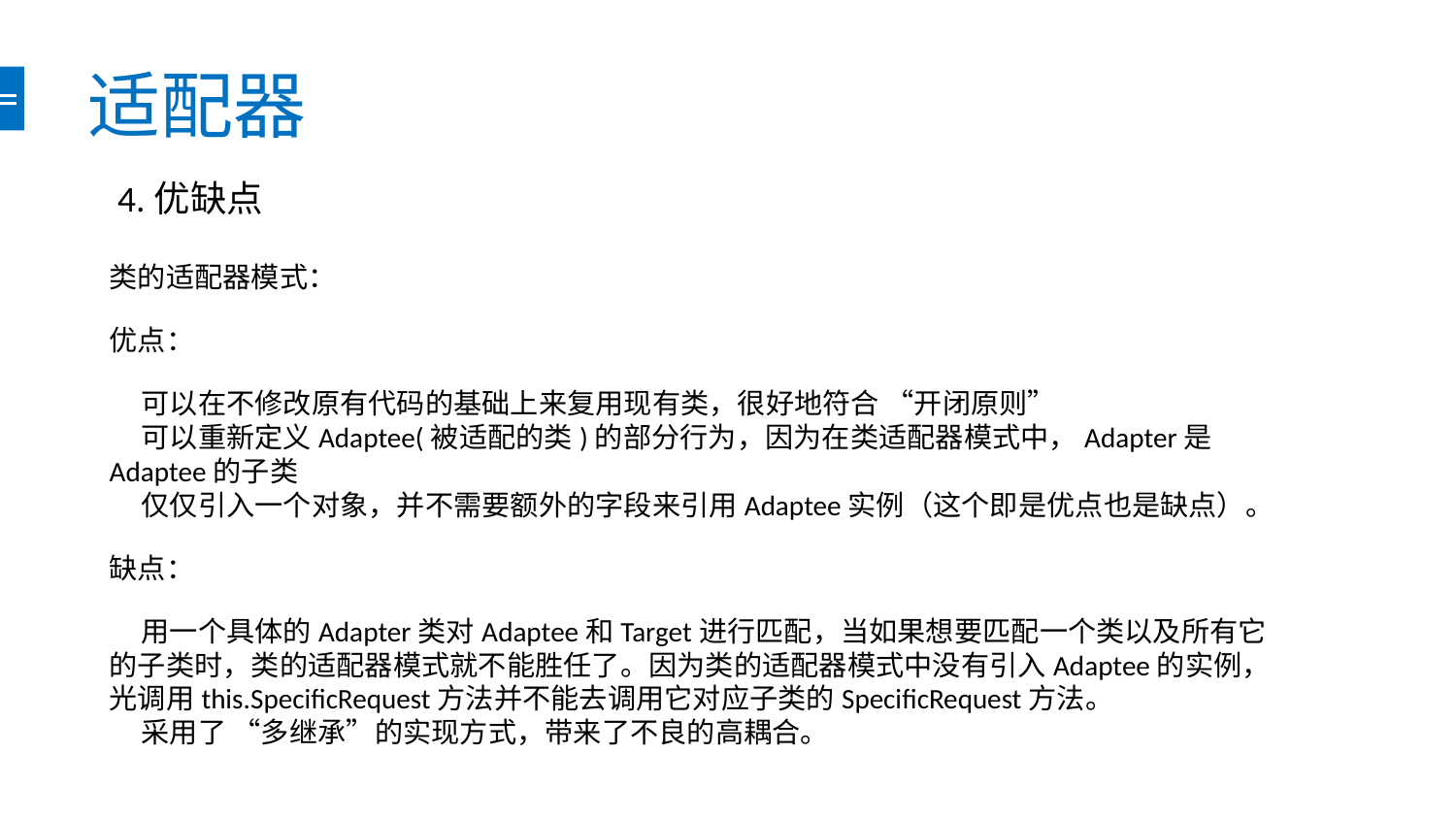

# 适配器
4.优缺点
类的适配器模式：

优点：

    可以在不修改原有代码的基础上来复用现有类，很好地符合 “开闭原则”
    可以重新定义Adaptee(被适配的类)的部分行为，因为在类适配器模式中，Adapter是Adaptee的子类
    仅仅引入一个对象，并不需要额外的字段来引用Adaptee实例（这个即是优点也是缺点）。

缺点：

    用一个具体的Adapter类对Adaptee和Target进行匹配，当如果想要匹配一个类以及所有它的子类时，类的适配器模式就不能胜任了。因为类的适配器模式中没有引入Adaptee的实例，光调用this.SpecificRequest方法并不能去调用它对应子类的SpecificRequest方法。
    采用了 “多继承”的实现方式，带来了不良的高耦合。